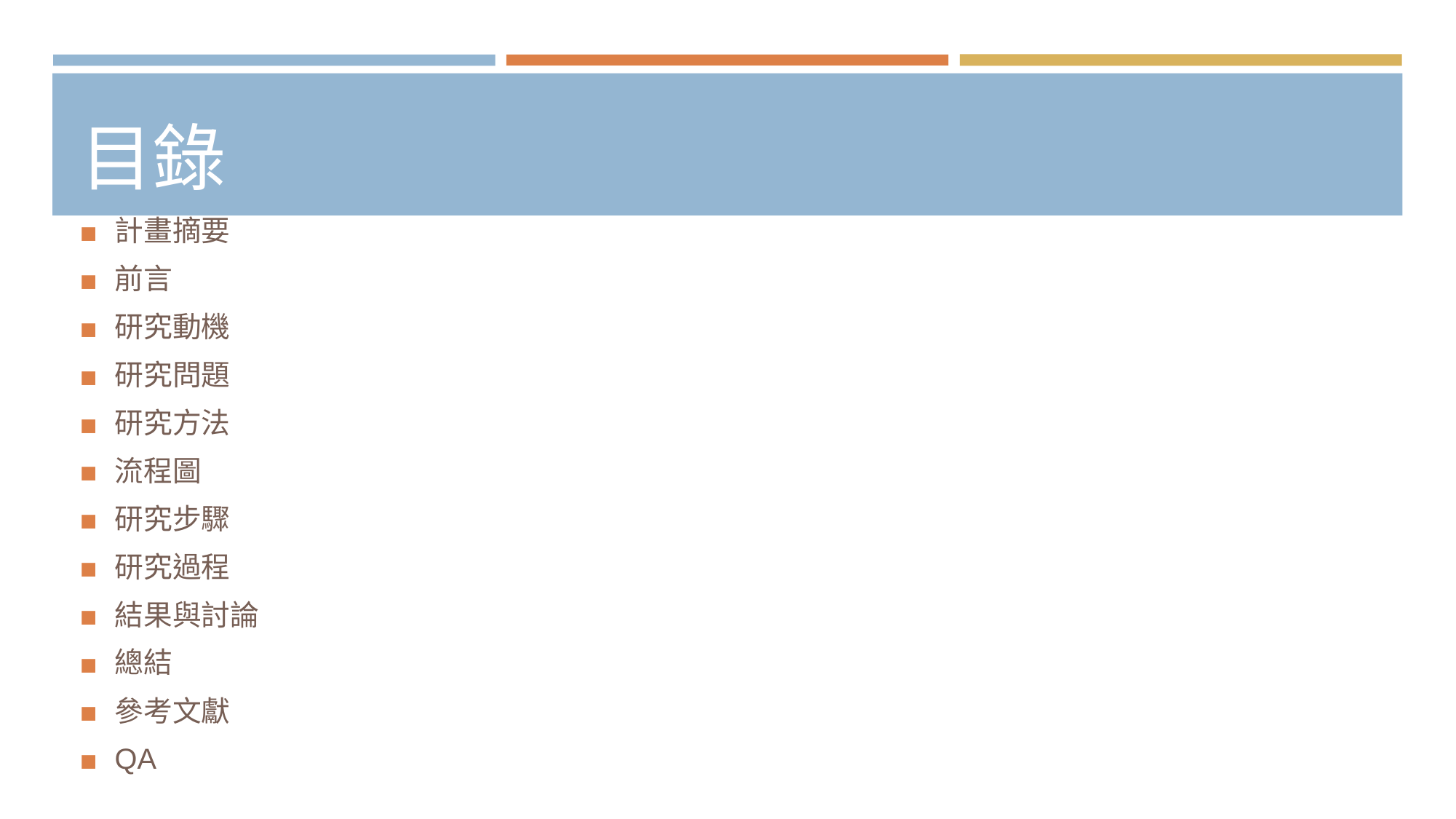

# 目錄
計畫摘要
前言
研究動機
研究問題
研究方法
流程圖
研究步驟
研究過程
結果與討論
總結
參考文獻
QA